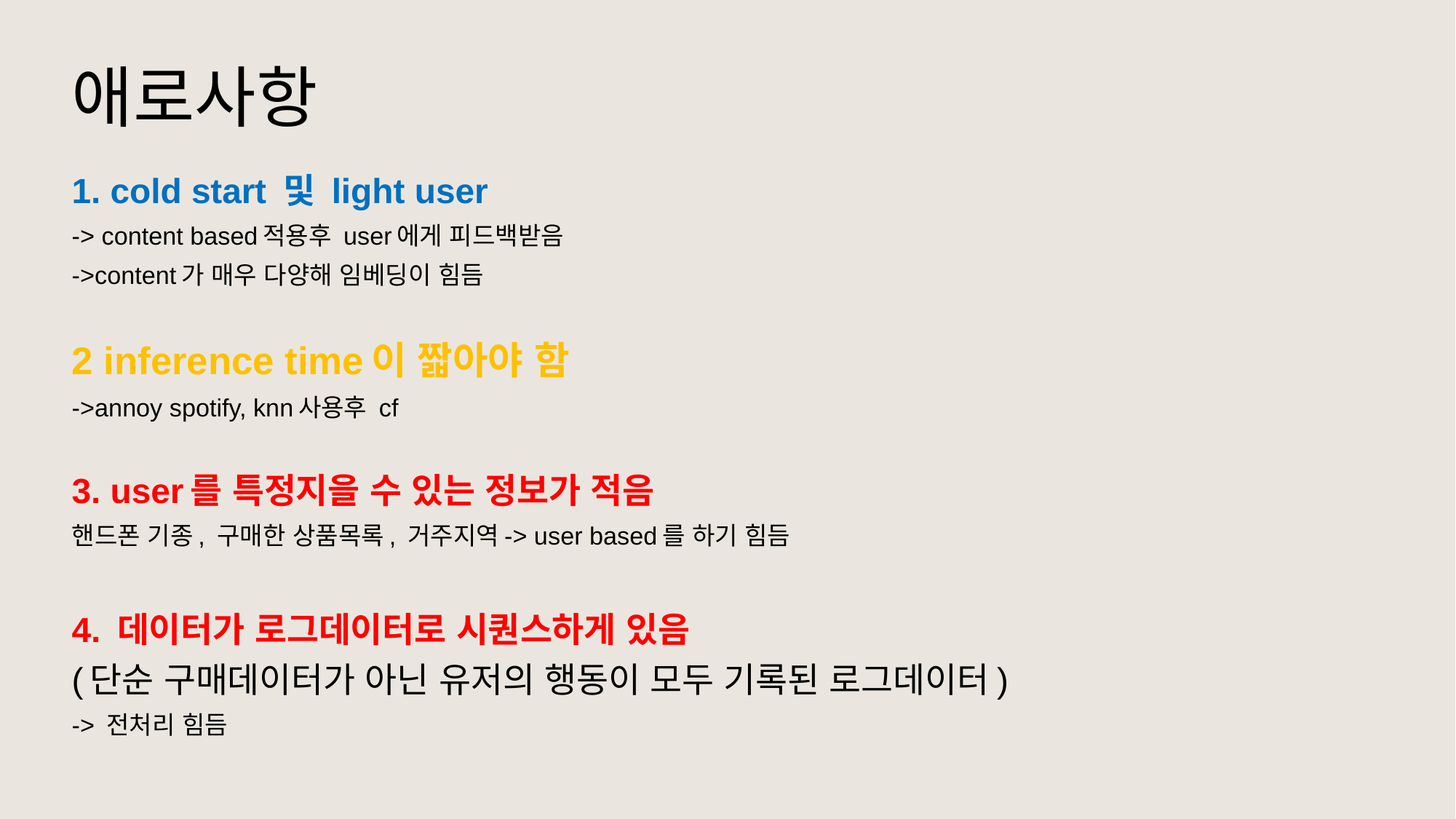

# 애로사항
1. cold start 및 light user
-> content based적용후 user에게 피드백받음
->content가 매우 다양해 임베딩이 힘듬

2 inference time이 짧아야 함
->annoy spotify, knn사용후 cf

3. user를 특정지을 수 있는 정보가 적음
핸드폰 기종, 구매한 상품목록, 거주지역-> user based를 하기 힘듬

4. 데이터가 로그데이터로 시퀀스하게 있음
(단순 구매데이터가 아닌 유저의 행동이 모두 기록된 로그데이터)
-> 전처리 힘듬